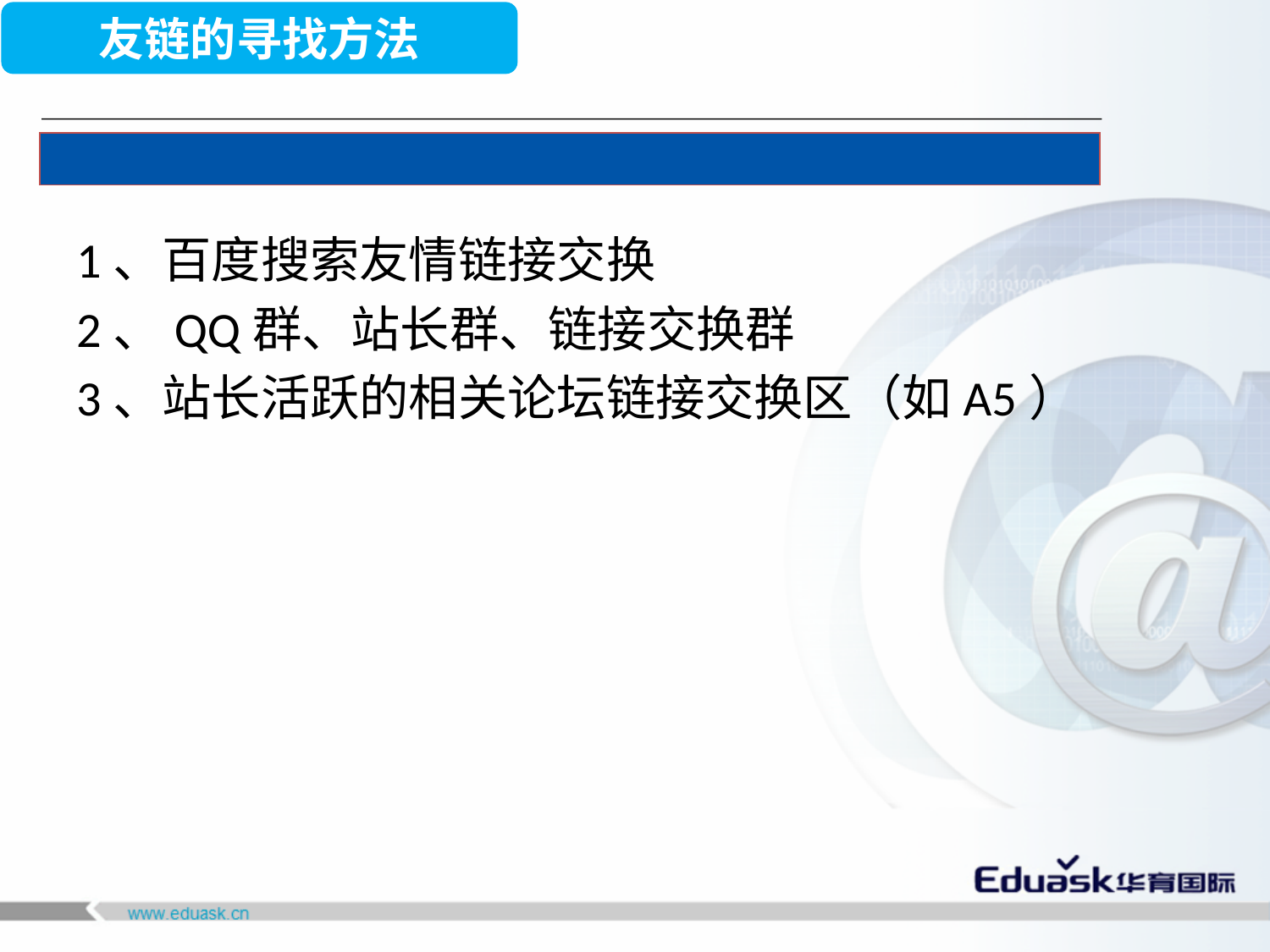

友链的寻找方法

1、百度搜索友情链接交换
2、QQ群、站长群、链接交换群
3、站长活跃的相关论坛链接交换区（如A5）